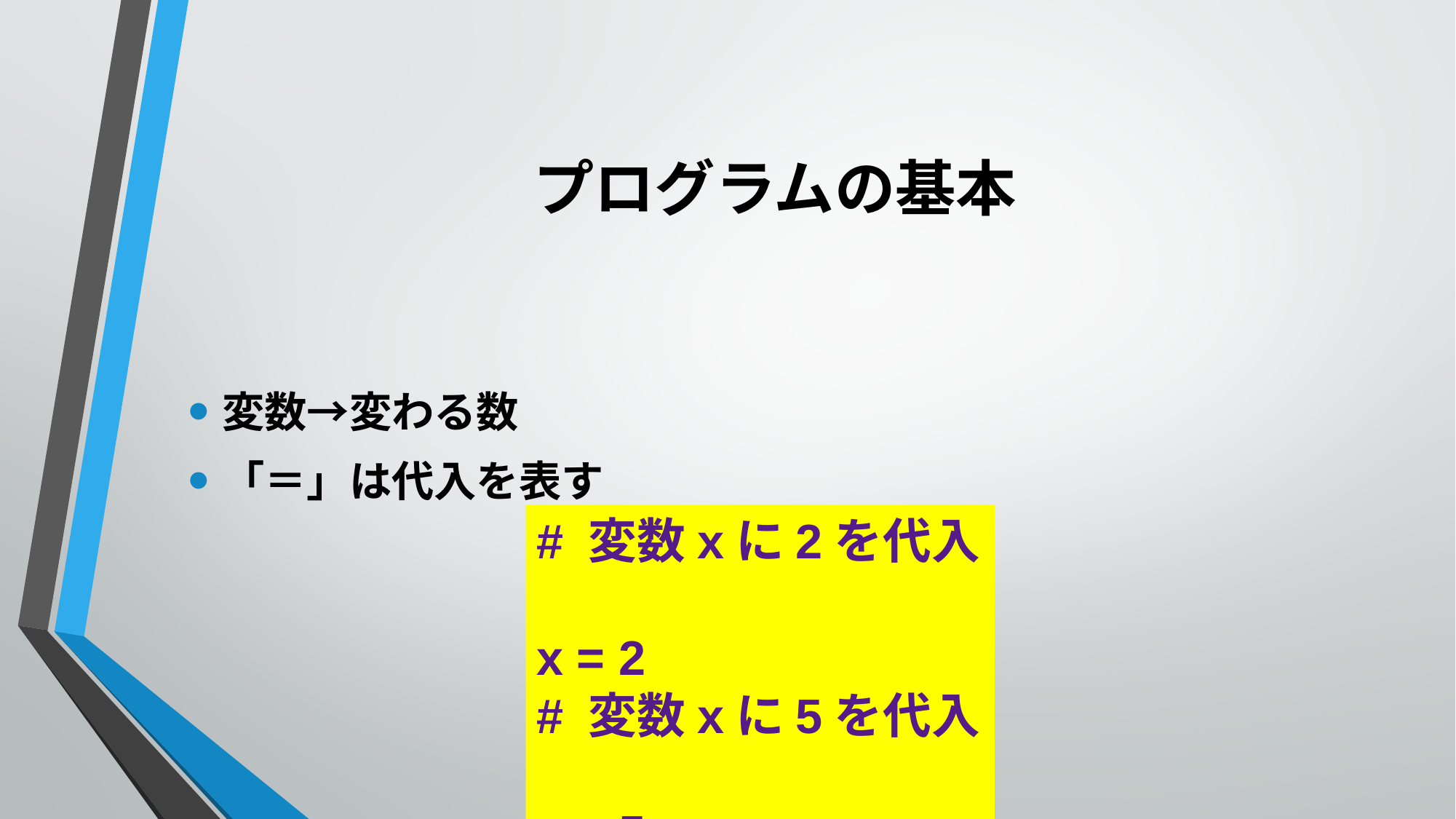

# プログラムの基本
変数→変わる数
「＝」は代入を表す

# 変数xに2を代入 x = 2 # 変数xに5を代入 x = 5